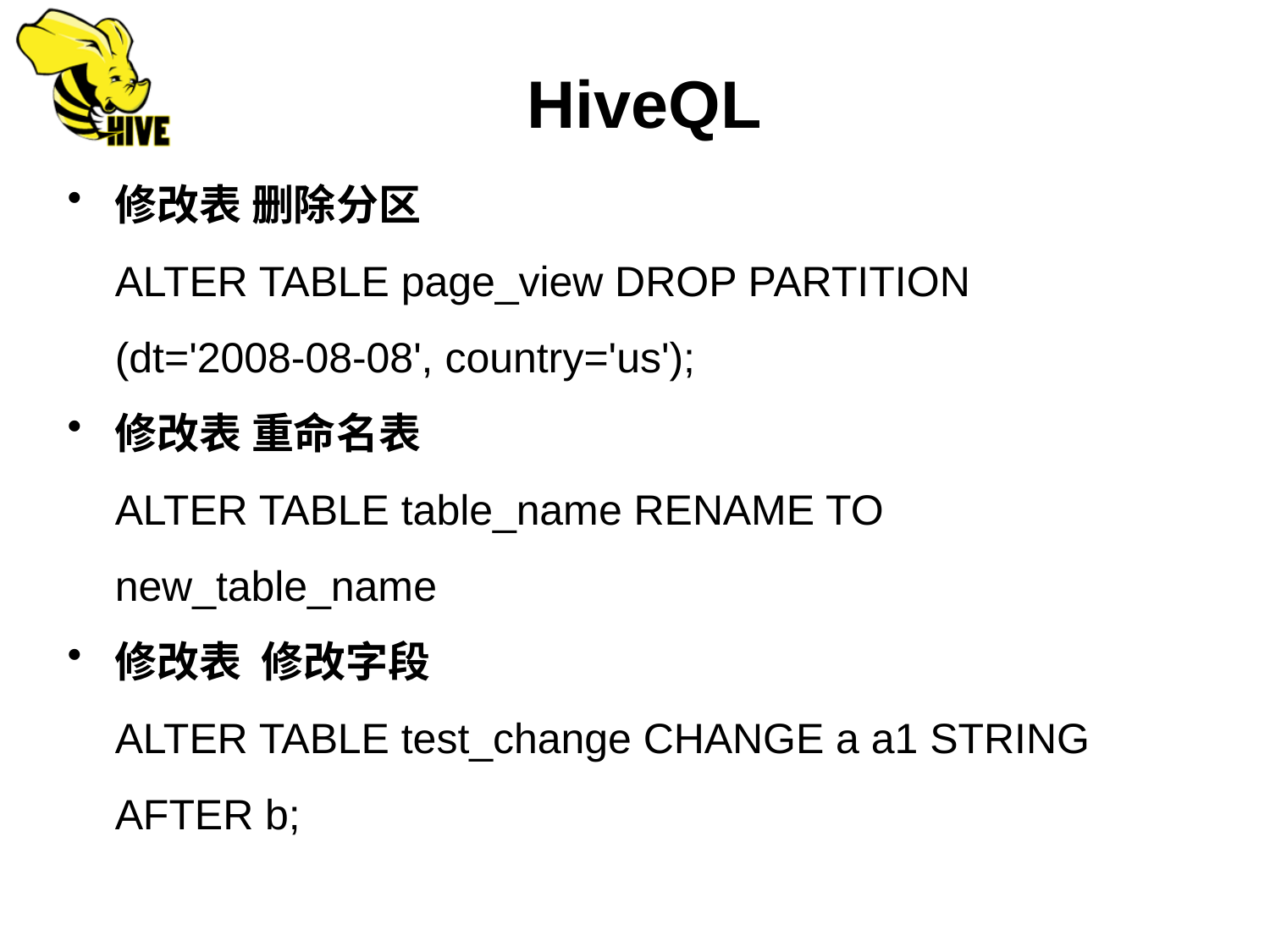

HiveQL
修改表 删除分区
 	ALTER TABLE page_view DROP PARTITION (dt='2008-08-08', country='us');
修改表 重命名表
 	ALTER TABLE table_name RENAME TO new_table_name
修改表  修改字段
	ALTER TABLE test_change CHANGE a a1 STRING AFTER b;